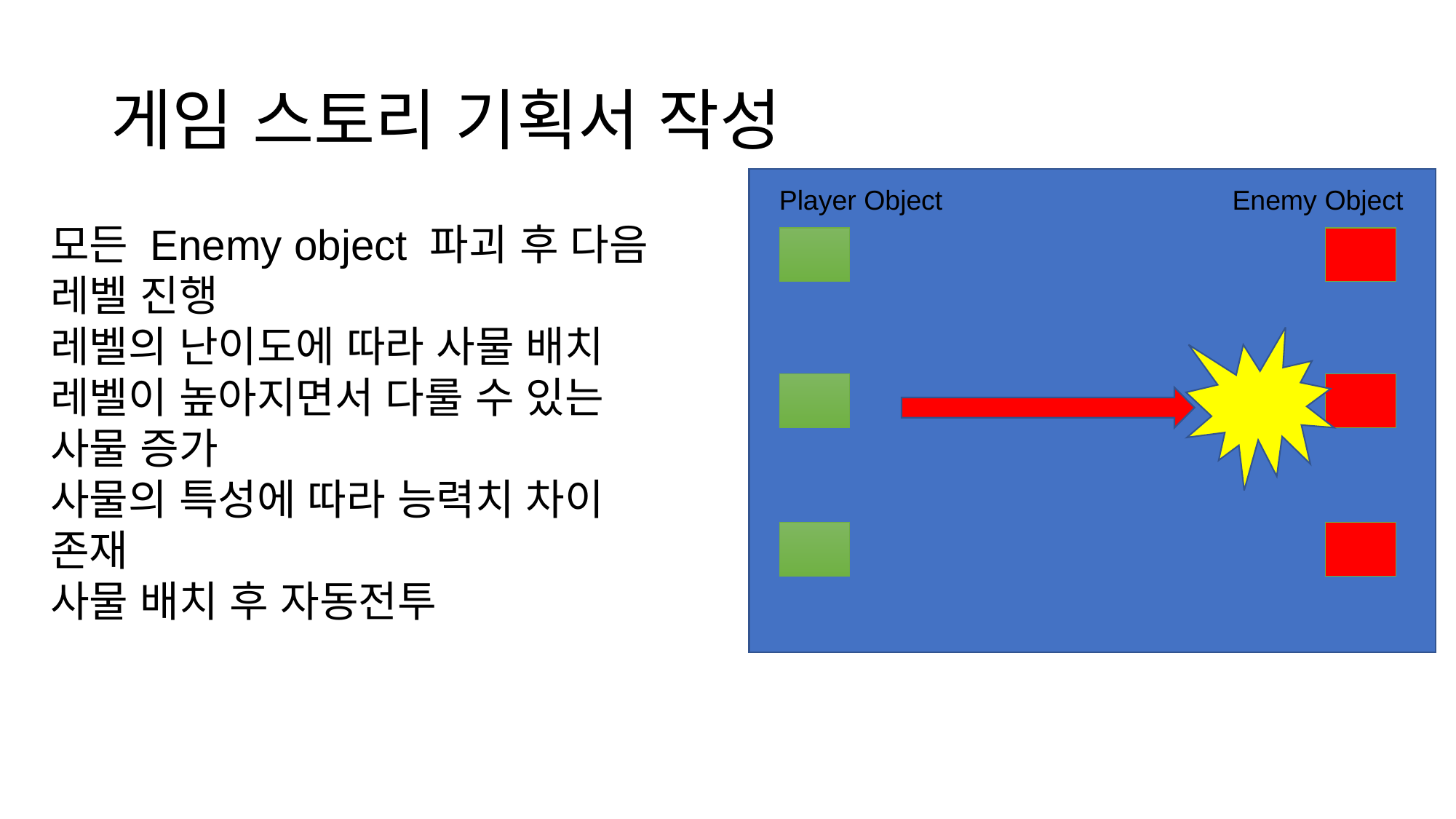

# 게임 스토리 기획서 작성

Player Object
Enemy Object
모든 Enemy object 파괴 후 다음 레벨 진행
레벨의 난이도에 따라 사물 배치
레벨이 높아지면서 다룰 수 있는 사물 증가
사물의 특성에 따라 능력치 차이 존재
사물 배치 후 자동전투